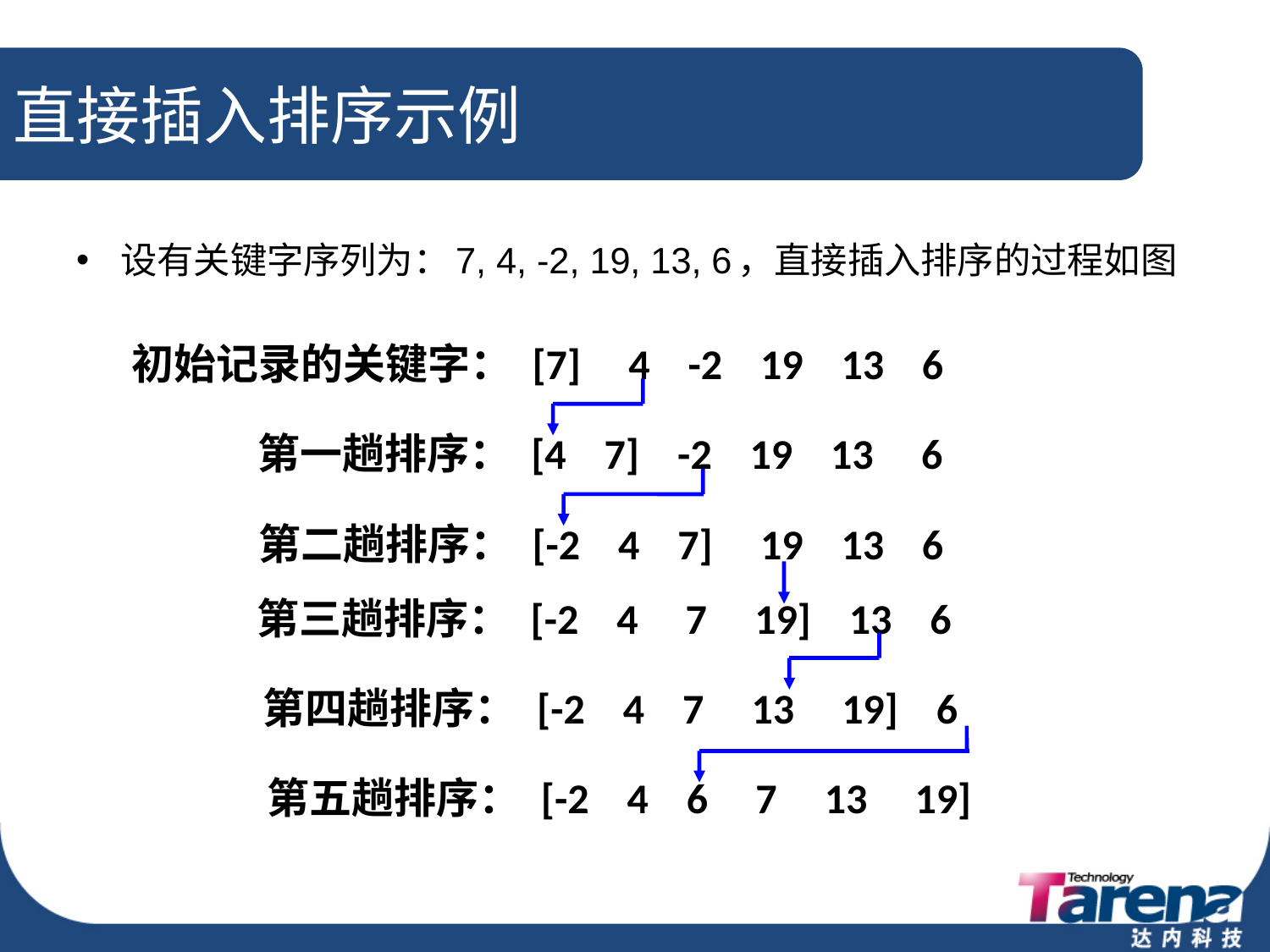

# 直接插入排序示例
设有关键字序列为：7, 4, -2, 19, 13, 6，直接插入排序的过程如图
初始记录的关键字： [7]     4    -2    19    13    6

第一趟排序： [4    7]    -2    19    13     6

第二趟排序： [-2    4    7]     19    13    6

第三趟排序： [-2    4     7     19]    13    6

第四趟排序： [-2    4    7     13     19]    6

第五趟排序： [-2    4    6     7     13     19]